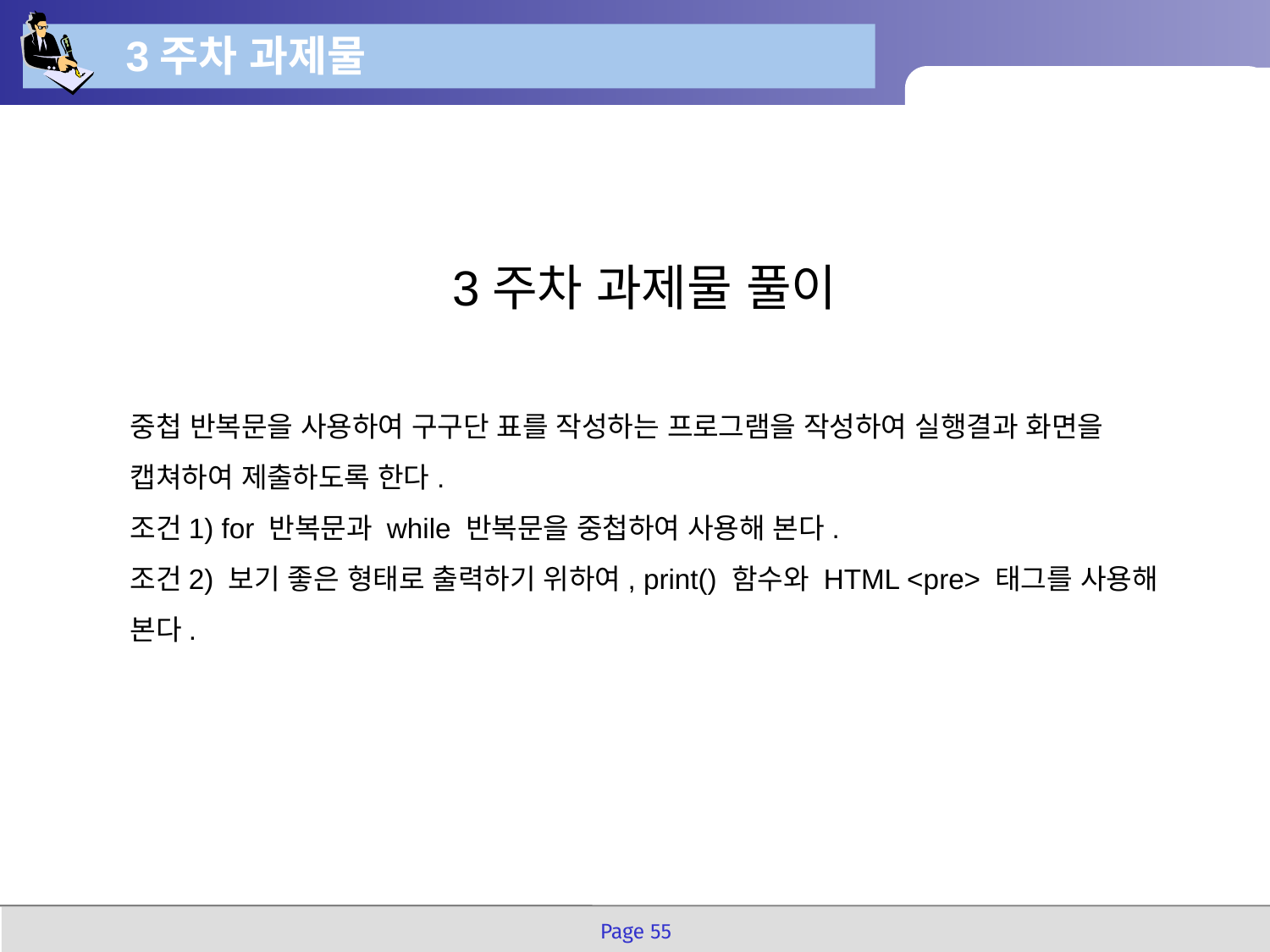

3주차 과제물
3주차 과제물 풀이
중첩 반복문을 사용하여 구구단 표를 작성하는 프로그램을 작성하여 실행결과 화면을 캡쳐하여 제출하도록 한다.
조건1) for 반복문과 while 반복문을 중첩하여 사용해 본다.
조건2) 보기 좋은 형태로 출력하기 위하여, print() 함수와 HTML <pre> 태그를 사용해 본다.
Page 55